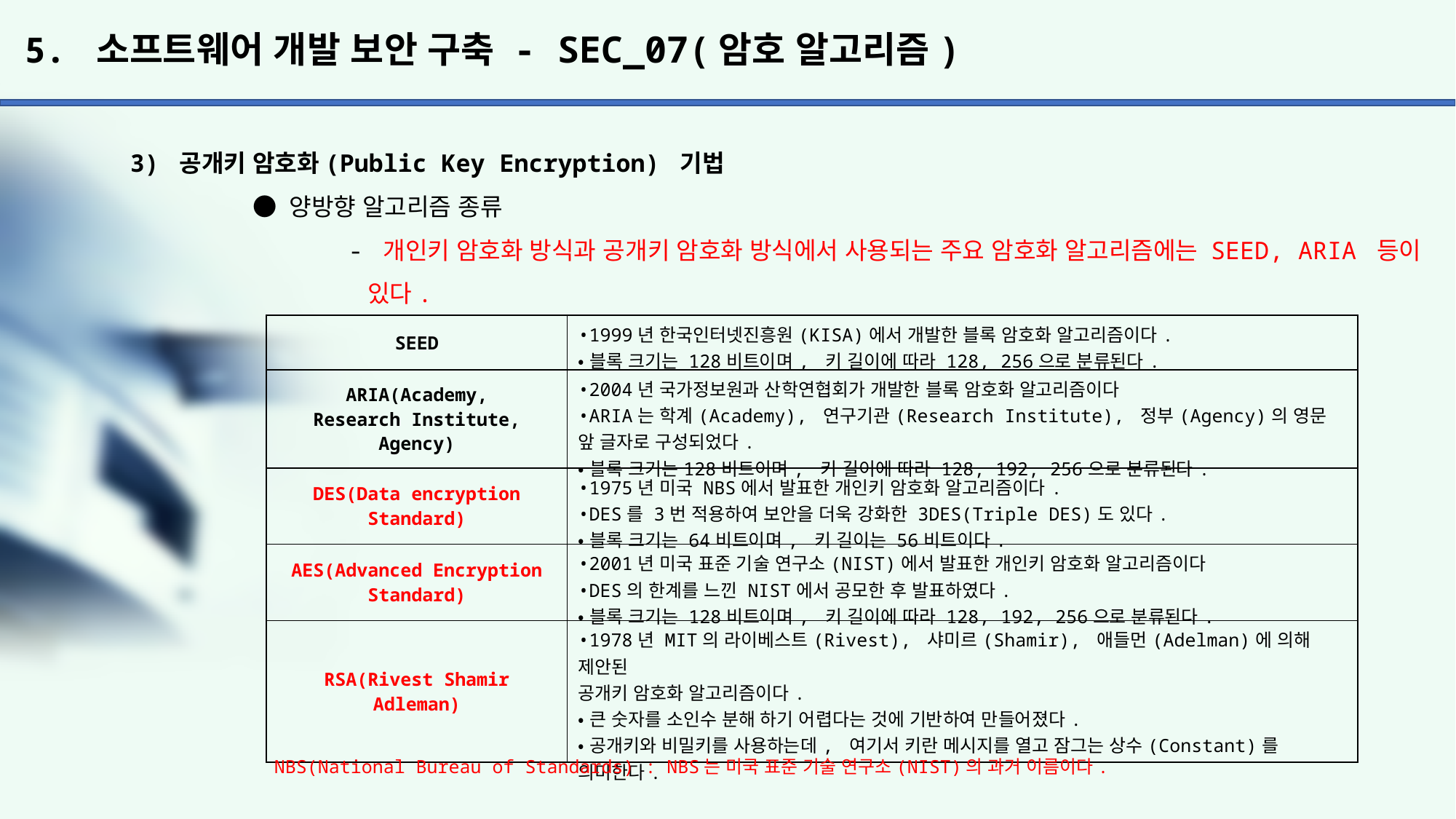

# 5. 소프트웨어 개발 보안 구축 - SEC_07(암호 알고리즘)
3) 공개키 암호화(Public Key Encryption) 기법
	  ● 양방향 알고리즘 종류
		- 개인키 암호화 방식과 공개키 암호화 방식에서 사용되는 주요 암호화 알고리즘에는 SEED, ARIA 등이
		  있다.
| SEED | •1999년 한국인터넷진흥원(KISA)에서 개발한 블록 암호화 알고리즘이다. •블록 크기는 128비트이며, 키 길이에 따라 128, 256으로 분류된다. |
| --- | --- |
| ARIA(Academy, Research Institute, Agency) | •2004년 국가정보원과 산학연협회가 개발한 블록 암호화 알고리즘이다 •ARIA는 학계(Academy), 연구기관(Research Institute), 정부(Agency)의 영문 앞 글자로 구성되었다. •블록 크기는128비트이며, 키 길이에 따라 128, 192, 256으로 분류된다. |
| DES(Data encryption Standard) | •1975년 미국 NBS에서 발표한 개인키 암호화 알고리즘이다. •DES를 3번 적용하여 보안을 더욱 강화한 3DES(Triple DES)도 있다. •블록 크기는 64비트이며, 키 길이는 56비트이다. |
| AES(Advanced Encryption Standard) | •2001년 미국 표준 기술 연구소(NIST)에서 발표한 개인키 암호화 알고리즘이다 •DES의 한계를 느낀 NIST에서 공모한 후 발표하였다. •블록 크기는 128비트이며, 키 길이에 따라 128, 192, 256으로 분류된다. |
| RSA(Rivest Shamir Adleman) | •1978년 MIT의 라이베스트(Rivest), 샤미르(Shamir), 애들먼(Adelman)에 의해 제안된 공개키 암호화 알고리즘이다. •큰 숫자를 소인수 분해 하기 어렵다는 것에 기반하여 만들어졌다. •공개키와 비밀키를 사용하는데, 여기서 키란 메시지를 열고 잠그는 상수(Constant)를 의미한다. |
NBS(National Bureau of Standards) : NBS는 미국 표준 기술 연구소(NIST)의 과거 이름이다.